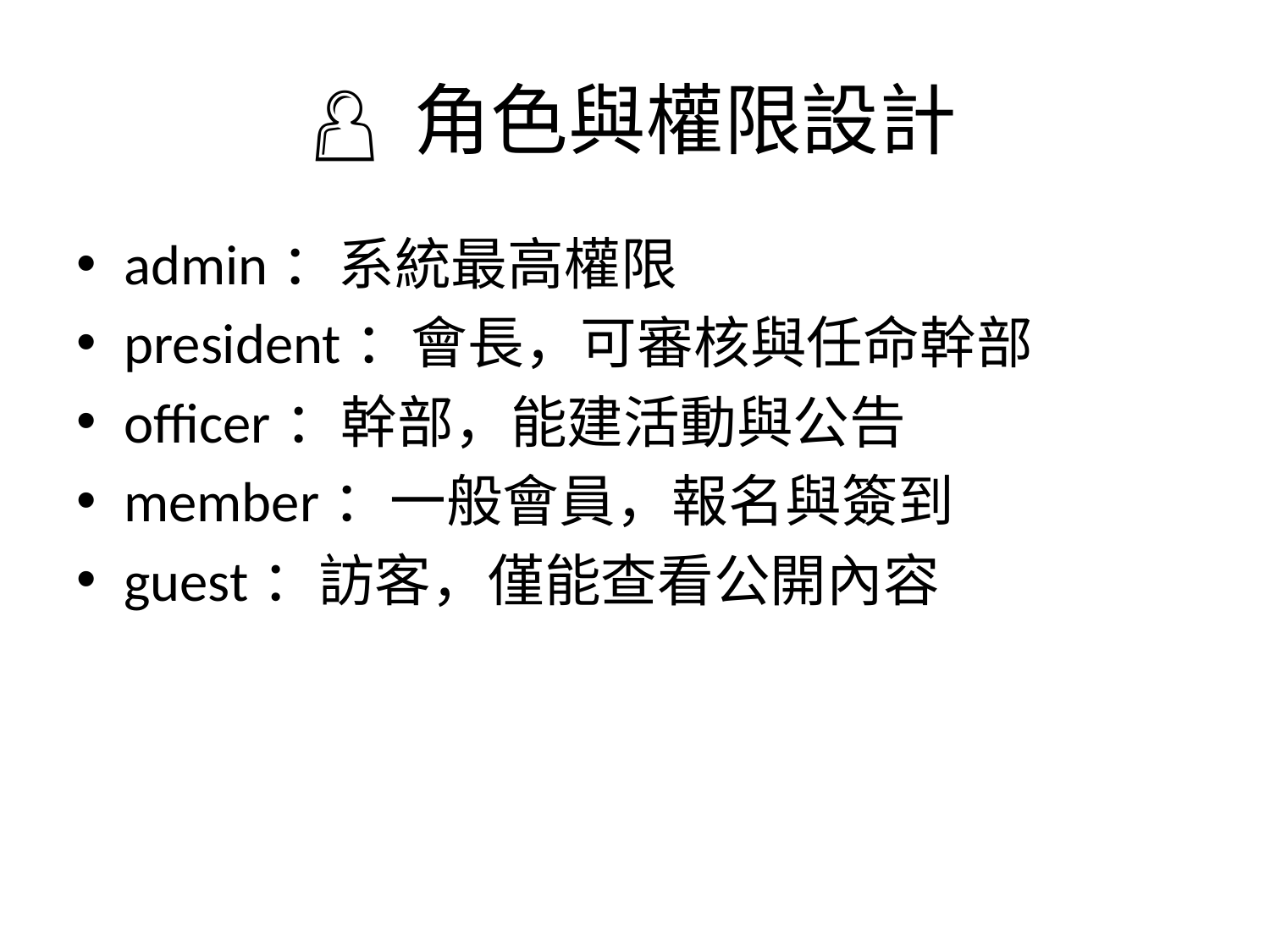

# 👤 角色與權限設計
admin：系統最高權限
president：會長，可審核與任命幹部
officer：幹部，能建活動與公告
member：一般會員，報名與簽到
guest：訪客，僅能查看公開內容